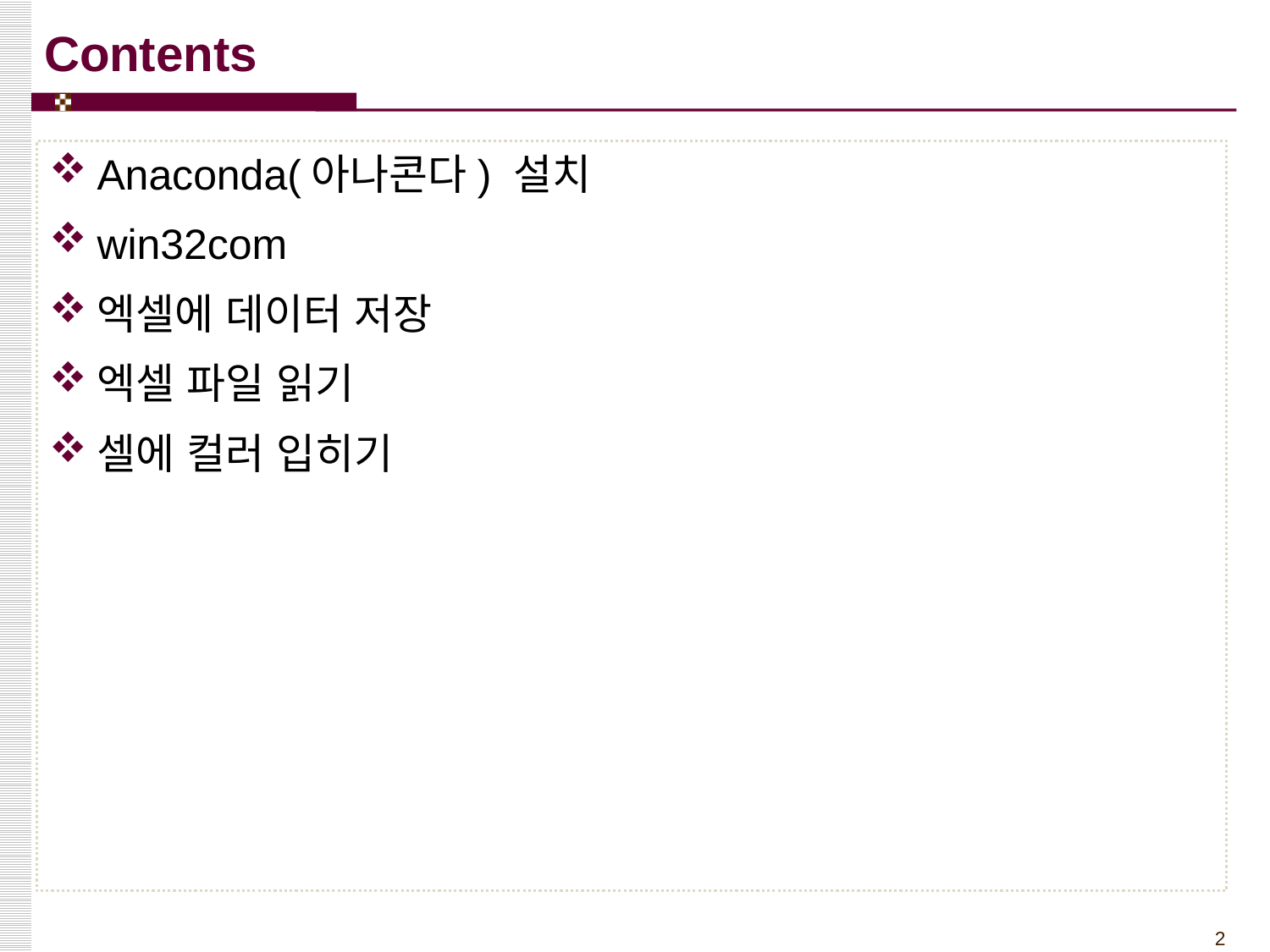

Anaconda(아나콘다) 설치
win32com
엑셀에 데이터 저장
엑셀 파일 읽기
셀에 컬러 입히기